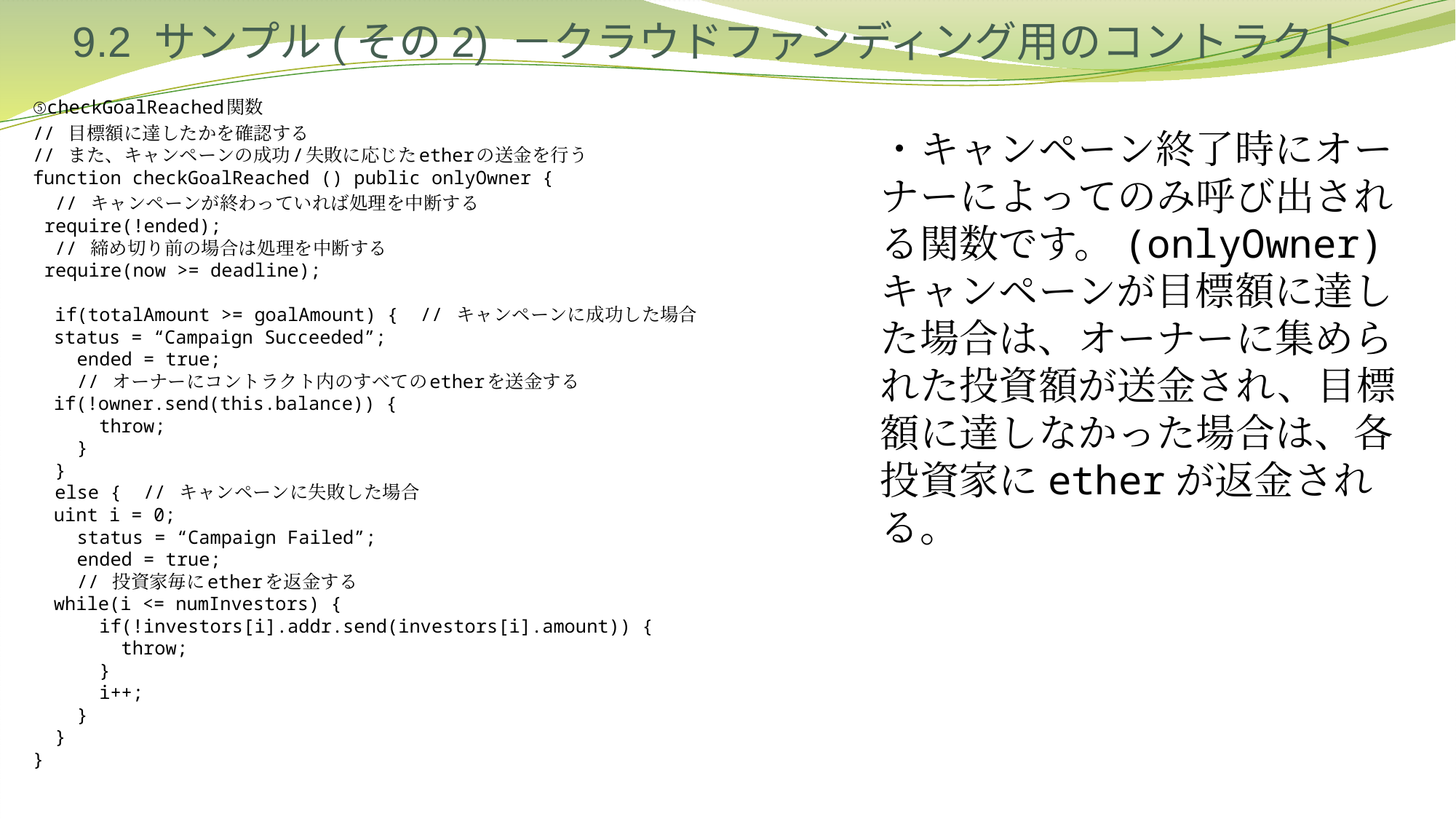

# 9.2 サンプル(その2) －クラウドファンディング用のコントラクト
⑤checkGoalReached関数
// 目標額に達したかを確認する
// また、キャンペーンの成功/失敗に応じたetherの送金を行う
function checkGoalReached () public onlyOwner {
  // キャンペーンが終わっていれば処理を中断する
  require(!ended);
  // 締め切り前の場合は処理を中断する
  require(now >= deadline);
  if(totalAmount >= goalAmount) {  // キャンペーンに成功した場合
    status = “Campaign Succeeded”;
    ended = true;
    // オーナーにコントラクト内のすべてのetherを送金する
    if(!owner.send(this.balance)) {
      throw;
    }
  }
  else {  // キャンペーンに失敗した場合
    uint i = 0;
    status = “Campaign Failed”;
    ended = true;
    // 投資家毎にetherを返金する
    while(i <= numInvestors) {
      if(!investors[i].addr.send(investors[i].amount)) {
        throw;
      }
      i++;
    }
  }
}

・キャンペーン終了時にオーナーによってのみ呼び出される関数です。(onlyOwner)
キャンペーンが目標額に達した場合は、オーナーに集められた投資額が送金され、目標額に達しなかった場合は、各投資家にetherが返金される。